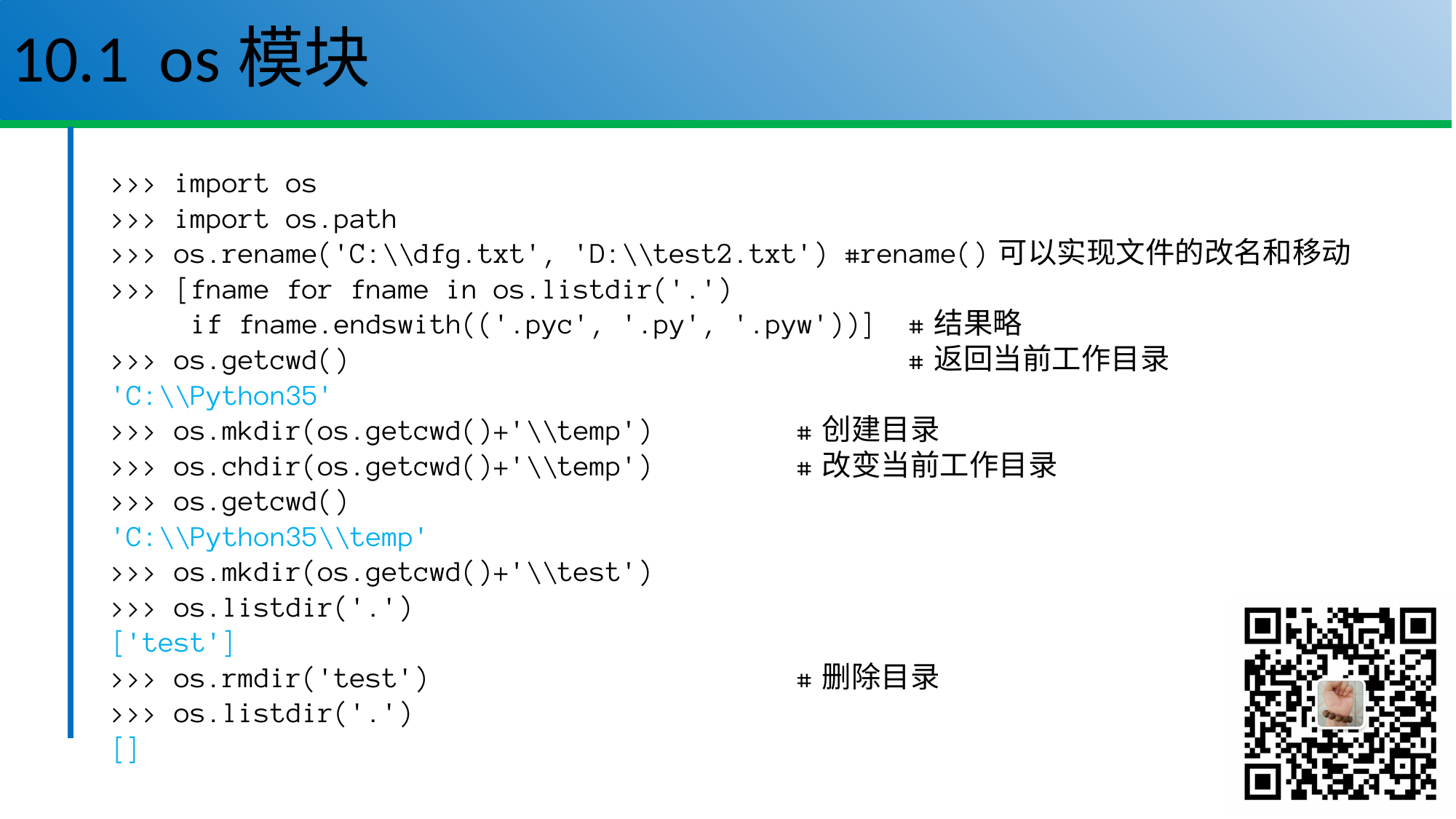

# 10.1  os模块
>>> import os
>>> import os.path
>>> os.rename('C:\\dfg.txt', 'D:\\test2.txt') #rename()可以实现文件的改名和移动
>>> [fname for fname in os.listdir('.')
     if fname.endswith(('.pyc', '.py', '.pyw'))]  #结果略
>>> os.getcwd()                                   #返回当前工作目录
'C:\\Python35'
>>> os.mkdir(os.getcwd()+'\\temp')         #创建目录
>>> os.chdir(os.getcwd()+'\\temp')         #改变当前工作目录
>>> os.getcwd()
'C:\\Python35\\temp'
>>> os.mkdir(os.getcwd()+'\\test')
>>> os.listdir('.')
['test']
>>> os.rmdir('test')                       #删除目录
>>> os.listdir('.')
[]
4